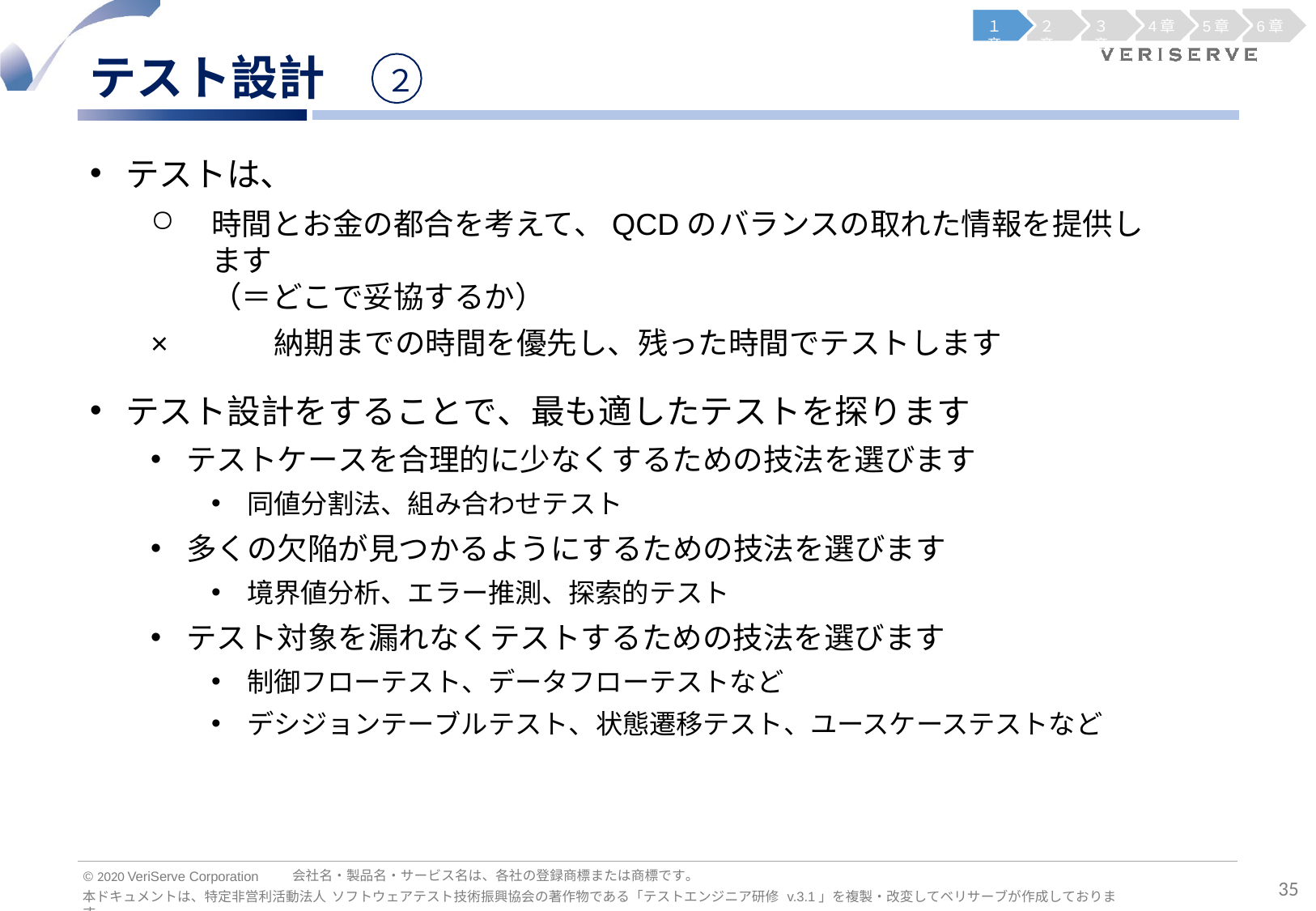

１章
２章
３章
4章
5章
6章
テスト設計

テストは、

２
時間とお金の都合を考えて、QCDのバランスの取れた情報を提供します
（＝どこで妥協するか）
×	納期までの時間を優先し、残った時間でテストします

テスト設計をすることで、最も適したテストを探ります
テストケースを合理的に少なくするための技法を選びます
同値分割法、組み合わせテスト
多くの欠陥が見つかるようにするための技法を選びます
境界値分析、エラー推測、探索的テスト
テスト対象を漏れなくテストするための技法を選びます
制御フローテスト、データフローテストなど
デシジョンテーブルテスト、状態遷移テスト、ユースケーステストなど
会社名・製品名・サービス名は、各社の登録商標または商標です。
© 2020 VeriServe Corporation
35
本ドキュメントは、特定非営利活動法人 ソフトウェアテスト技術振興協会の著作物である「テストエンジニア研修 v.3.1」を複製・改変してベリサーブが作成しております。